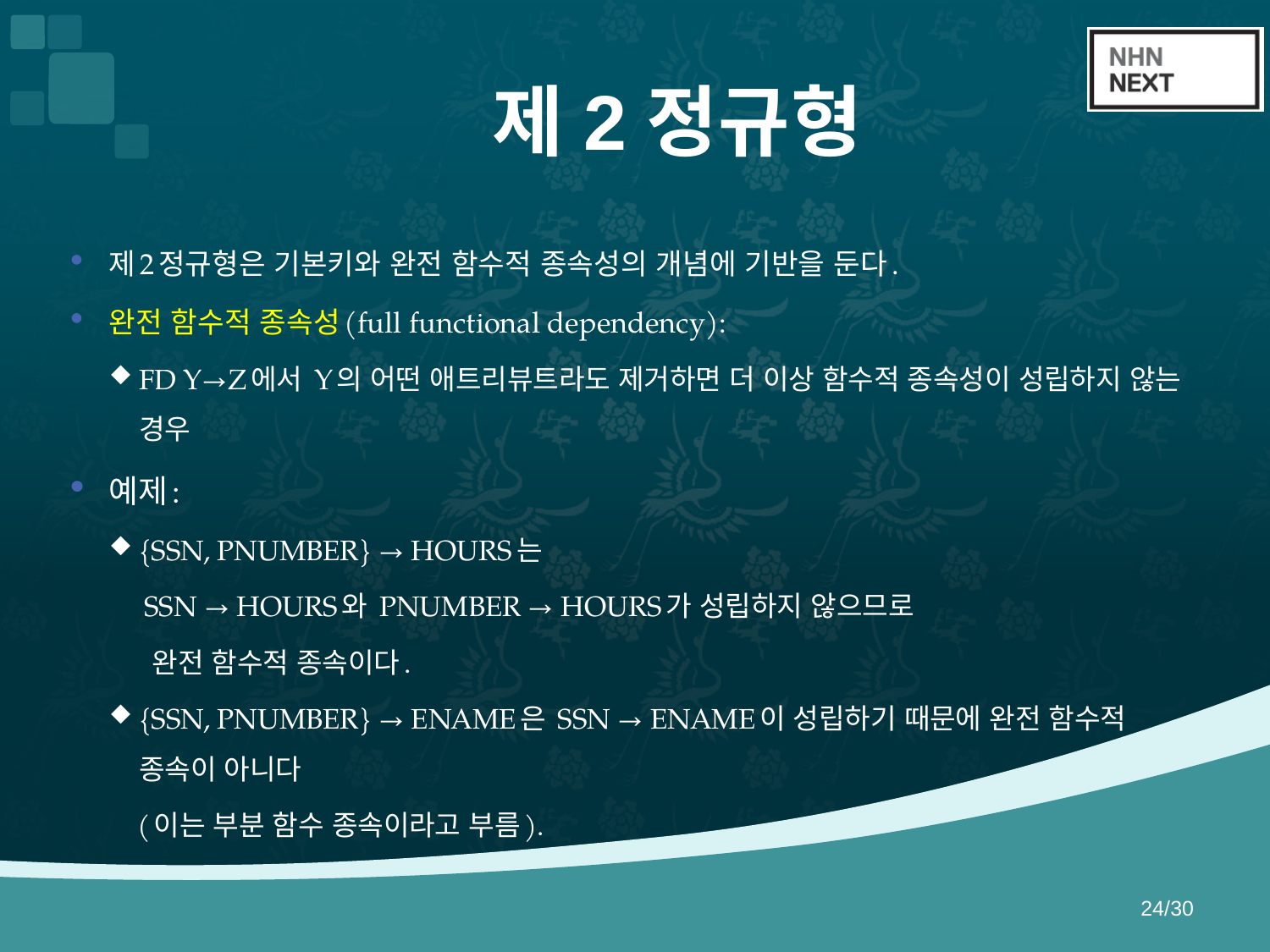

# 제2정규형
제2정규형은 기본키와 완전 함수적 종속성의 개념에 기반을 둔다.
완전 함수적 종속성(full functional dependency):
FD Y→Z에서 Y의 어떤 애트리뷰트라도 제거하면 더 이상 함수적 종속성이 성립하지 않는 경우
예제:
{SSN, PNUMBER} → HOURS는
     SSN → HOURS와 PNUMBER → HOURS가 성립하지 않으므로
     완전 함수적 종속이다.
{SSN, PNUMBER} → ENAME은 SSN → ENAME이 성립하기 때문에 완전 함수적 종속이 아니다
    (이는 부분 함수 종속이라고 부름).
24/30